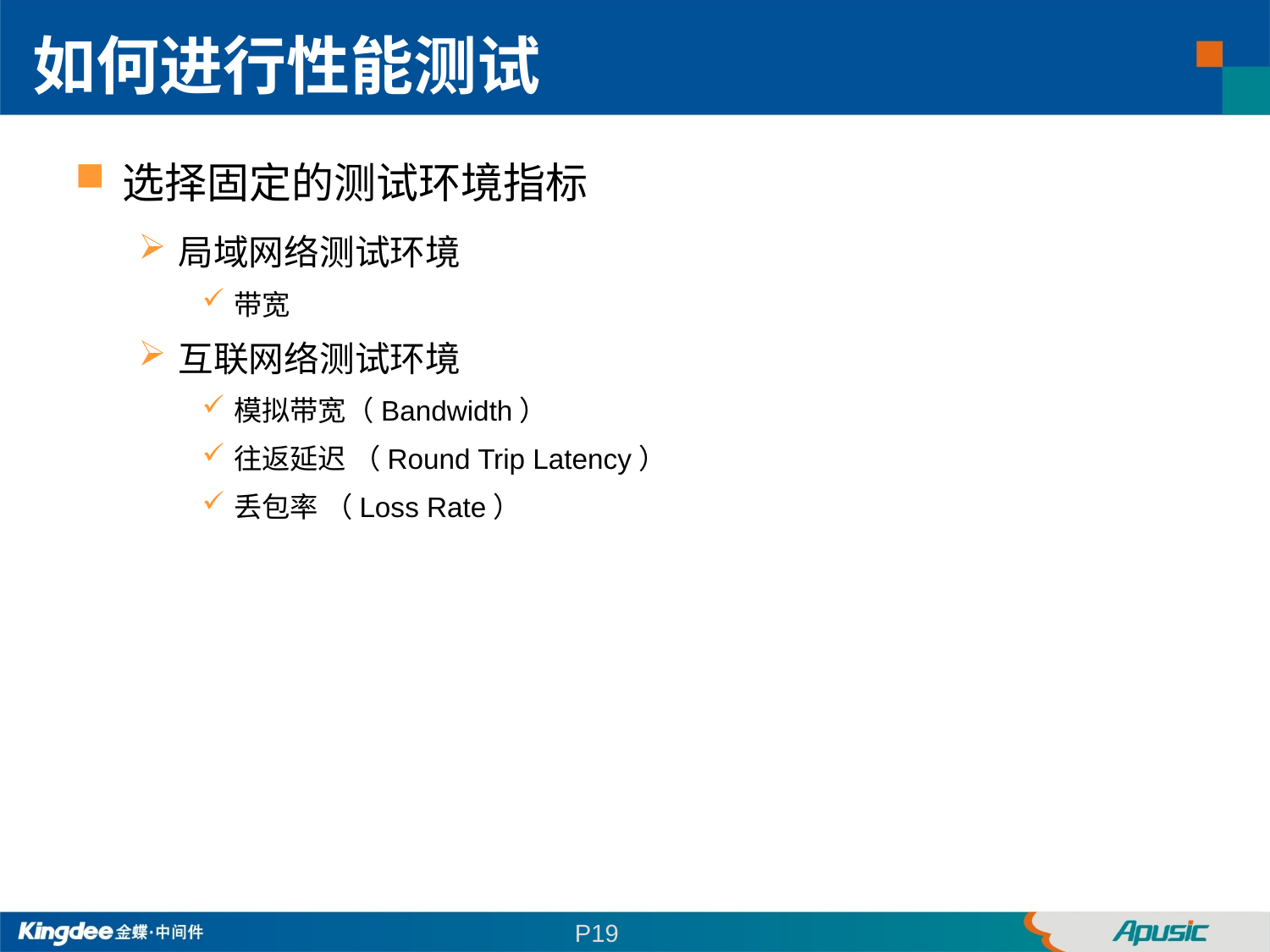

如何进行性能测试
选择固定的测试环境指标
局域网络测试环境
带宽
互联网络测试环境
模拟带宽（Bandwidth）
往返延迟 （Round Trip Latency）
丢包率 （Loss Rate）